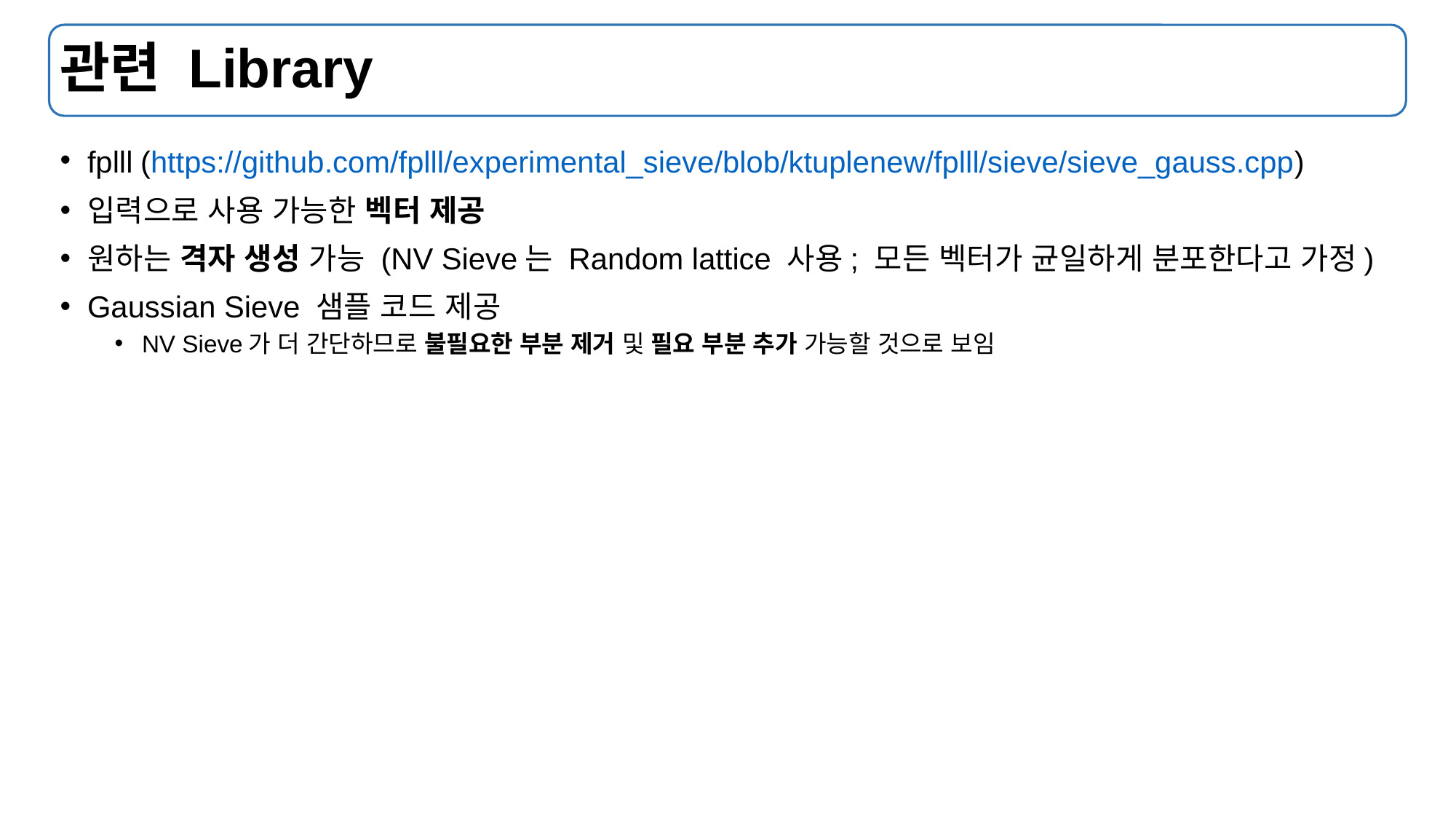

# 관련 Library
fplll (https://github.com/fplll/experimental_sieve/blob/ktuplenew/fplll/sieve/sieve_gauss.cpp)
입력으로 사용 가능한 벡터 제공
원하는 격자 생성 가능 (NV Sieve는 Random lattice 사용; 모든 벡터가 균일하게 분포한다고 가정)
Gaussian Sieve 샘플 코드 제공
NV Sieve가 더 간단하므로 불필요한 부분 제거 및 필요 부분 추가 가능할 것으로 보임